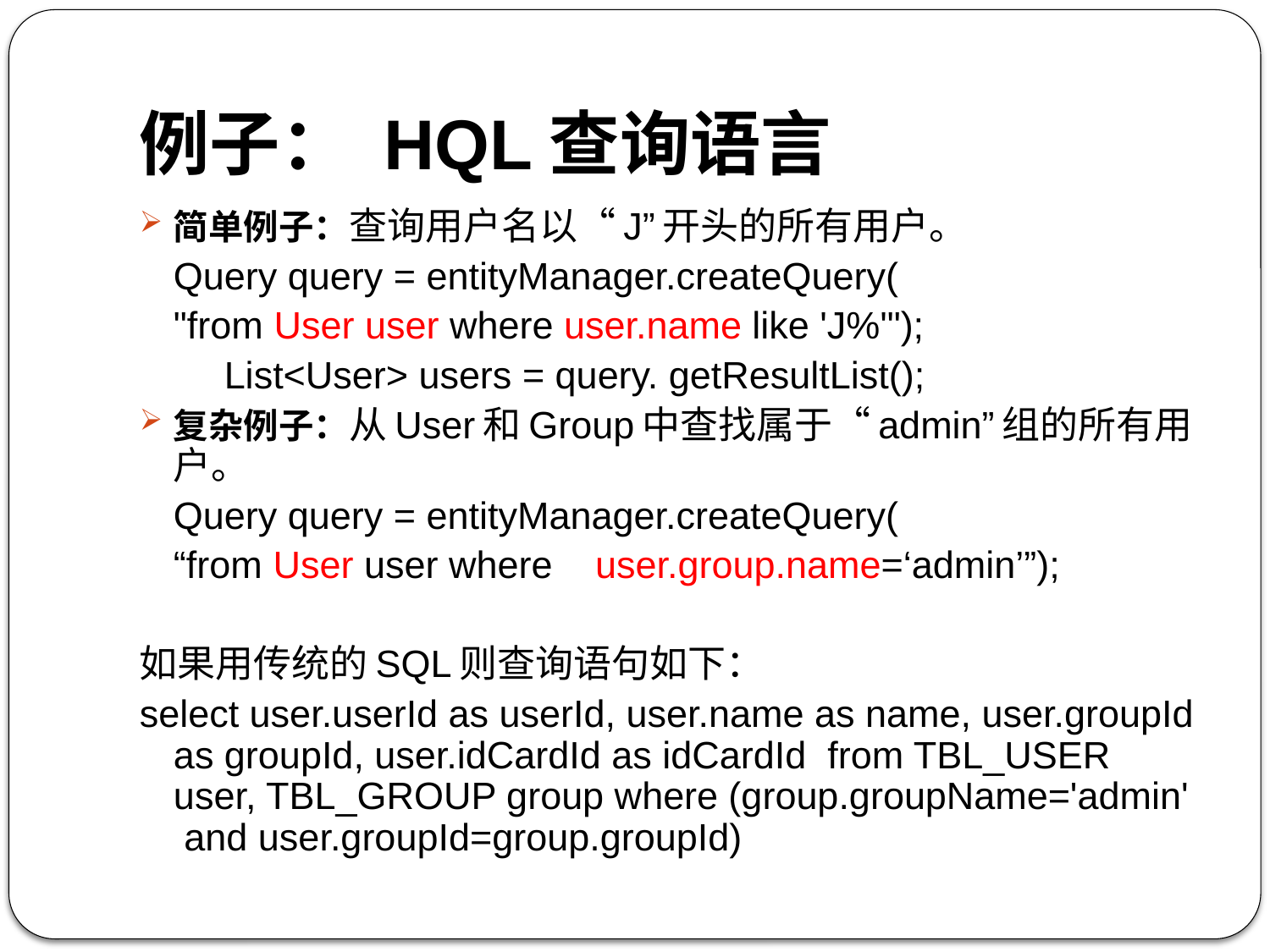

# 例子： HQL查询语言
简单例子：查询用户名以“J”开头的所有用户。
	Query query = entityManager.createQuery(
			"from User user where user.name like 'J%'");
        List<User> users = query. getResultList();
复杂例子：从User和Group中查找属于“admin”组的所有用户。
	Query query = entityManager.createQuery(
			“from User user where 						user.group.name=‘admin’”);

如果用传统的SQL则查询语句如下：
select user.userId as userId, user.name as name, user.groupId as groupId, user.idCardId as idCardId  from TBL_USER user, TBL_GROUP group where (group.groupName='admin'  and user.groupId=group.groupId)